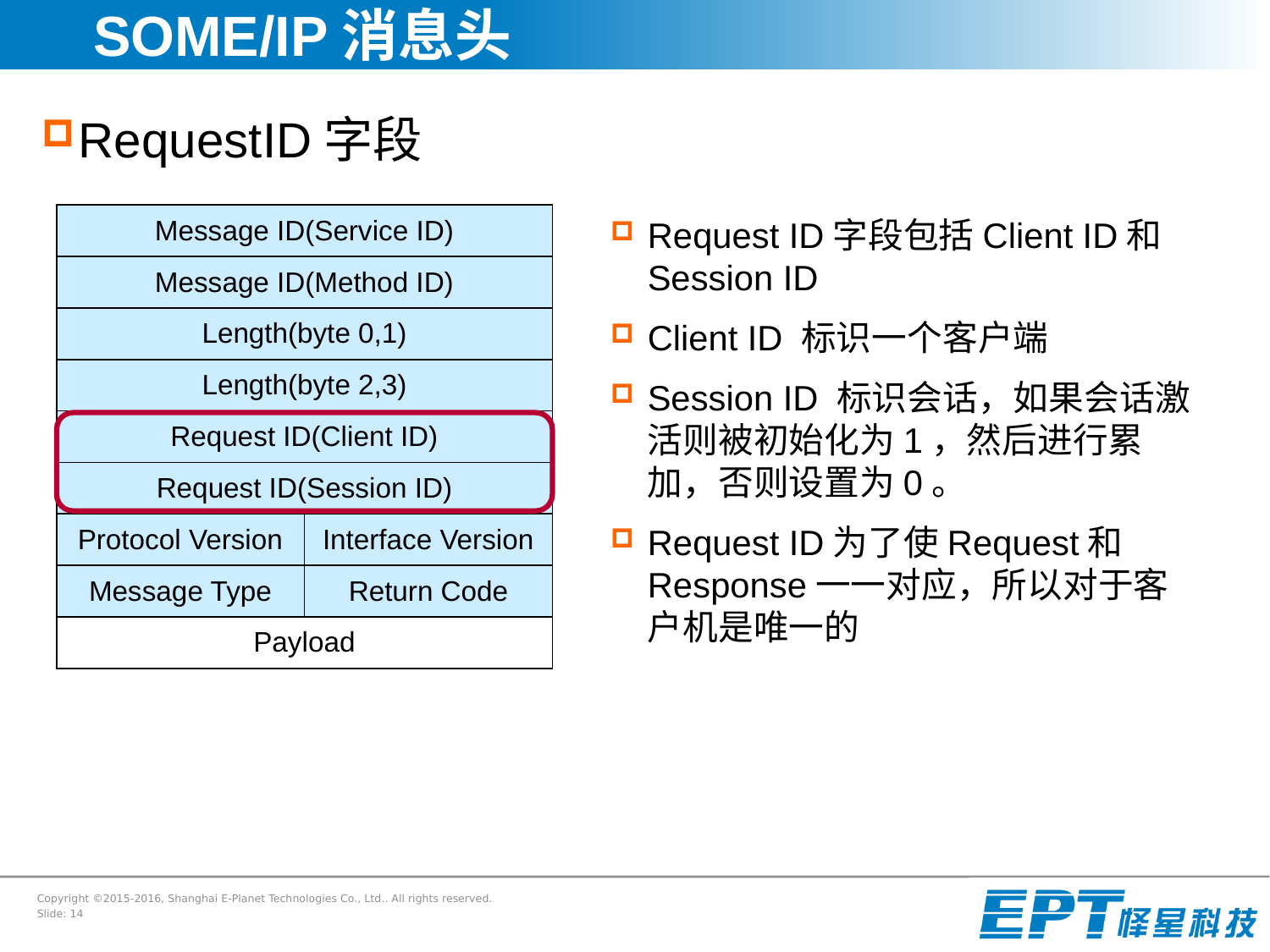

# SOME/IP消息头
RequestID字段
| Message ID(Service ID) |  |
| --- | --- |
| Message ID(Method ID) |  |
| Length(byte 0,1) |  |
| Length(byte 2,3) |  |
| Request ID(Client ID) |  |
| Request ID(Session ID) |  |
| Protocol Version | Interface Version |
| Message Type | Return Code |
| Payload |  |
Request ID字段包括Client ID和Session ID
Client ID 标识一个客户端
Session ID 标识会话，如果会话激活则被初始化为1，然后进行累加，否则设置为0。
Request ID为了使Request和Response一一对应，所以对于客户机是唯一的